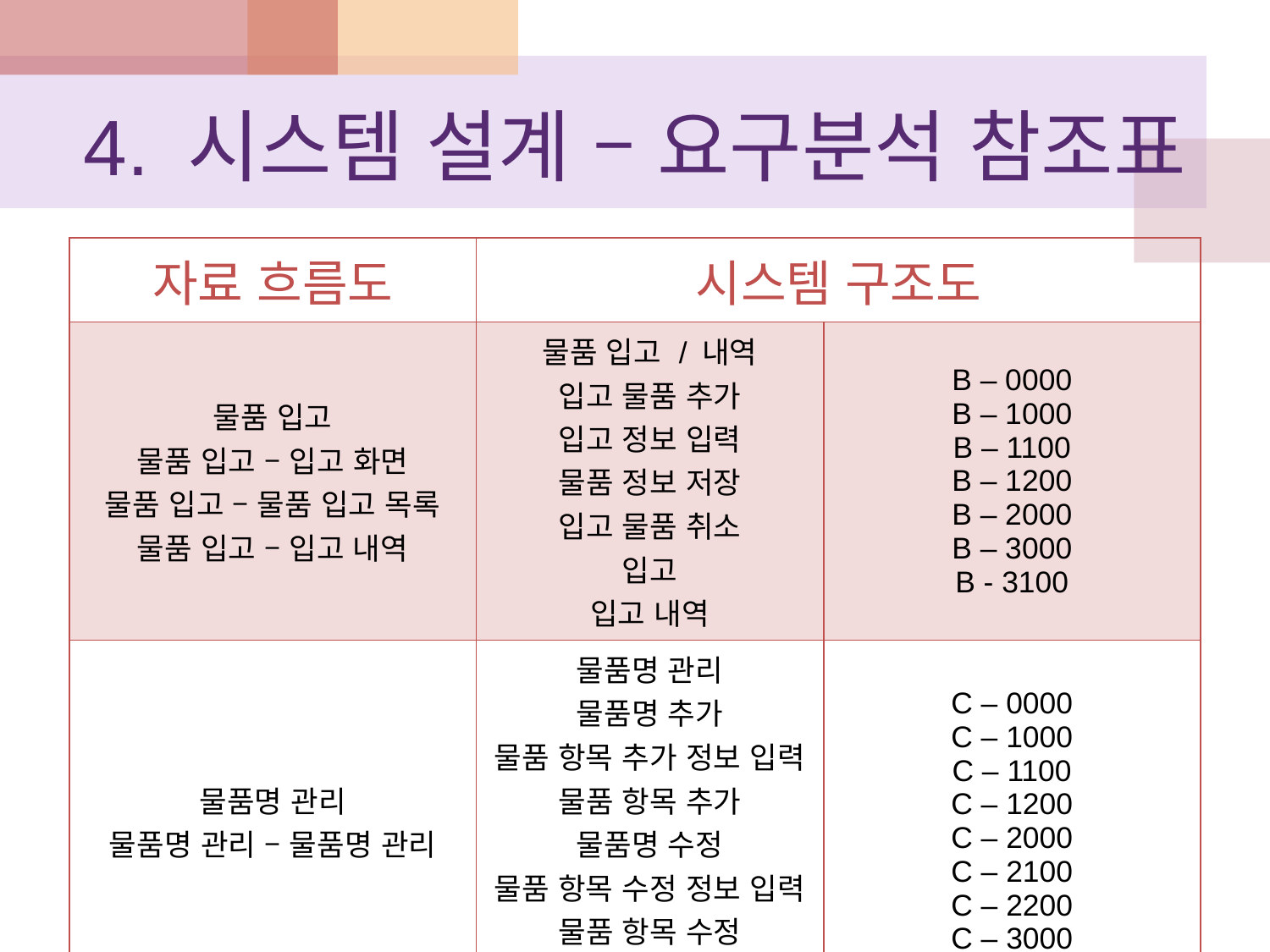

# 4. 시스템 설계 – 요구분석 참조표
| 자료 흐름도 | 시스템 구조도 |  |
| --- | --- | --- |
| 물품 입고 물품 입고 – 입고 화면 물품 입고 – 물품 입고 목록 물품 입고 – 입고 내역 | 물품 입고 / 내역 입고 물품 추가 입고 정보 입력 물품 정보 저장 입고 물품 취소 입고 입고 내역 | B – 0000 B – 1000 B – 1100 B – 1200 B – 2000 B – 3000 B - 3100 |
| 물품명 관리 물품명 관리 – 물품명 관리 | 물품명 관리 물품명 추가 물품 항목 추가 정보 입력 물품 항목 추가 물품명 수정 물품 항목 수정 정보 입력 물품 항목 수정 물품명 삭제 | C – 0000 C – 1000 C – 1100 C – 1200 C – 2000 C – 2100 C – 2200 C – 3000 |